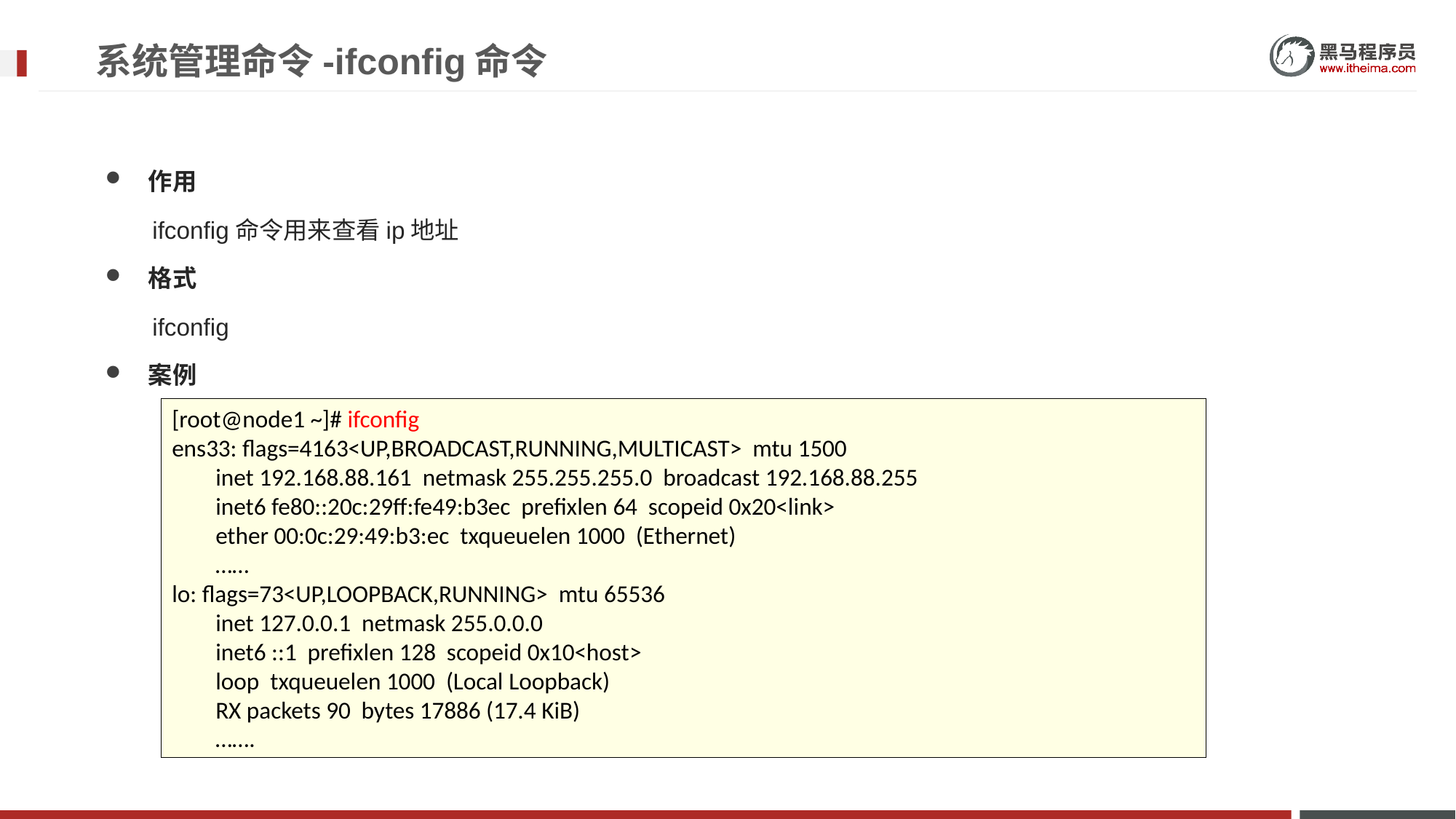

# 系统管理命令-ifconfig命令
作用
       ifconfig命令用来查看ip地址
格式
       ifconfig
案例

[root@node1 ~]# ifconfig
ens33: flags=4163<UP,BROADCAST,RUNNING,MULTICAST>  mtu 1500
        inet 192.168.88.161  netmask 255.255.255.0  broadcast 192.168.88.255
        inet6 fe80::20c:29ff:fe49:b3ec  prefixlen 64  scopeid 0x20<link>
        ether 00:0c:29:49:b3:ec  txqueuelen 1000  (Ethernet)
        ……
lo: flags=73<UP,LOOPBACK,RUNNING>  mtu 65536
        inet 127.0.0.1  netmask 255.0.0.0
        inet6 ::1  prefixlen 128  scopeid 0x10<host>
        loop  txqueuelen 1000  (Local Loopback)
        RX packets 90  bytes 17886 (17.4 KiB)
        …….